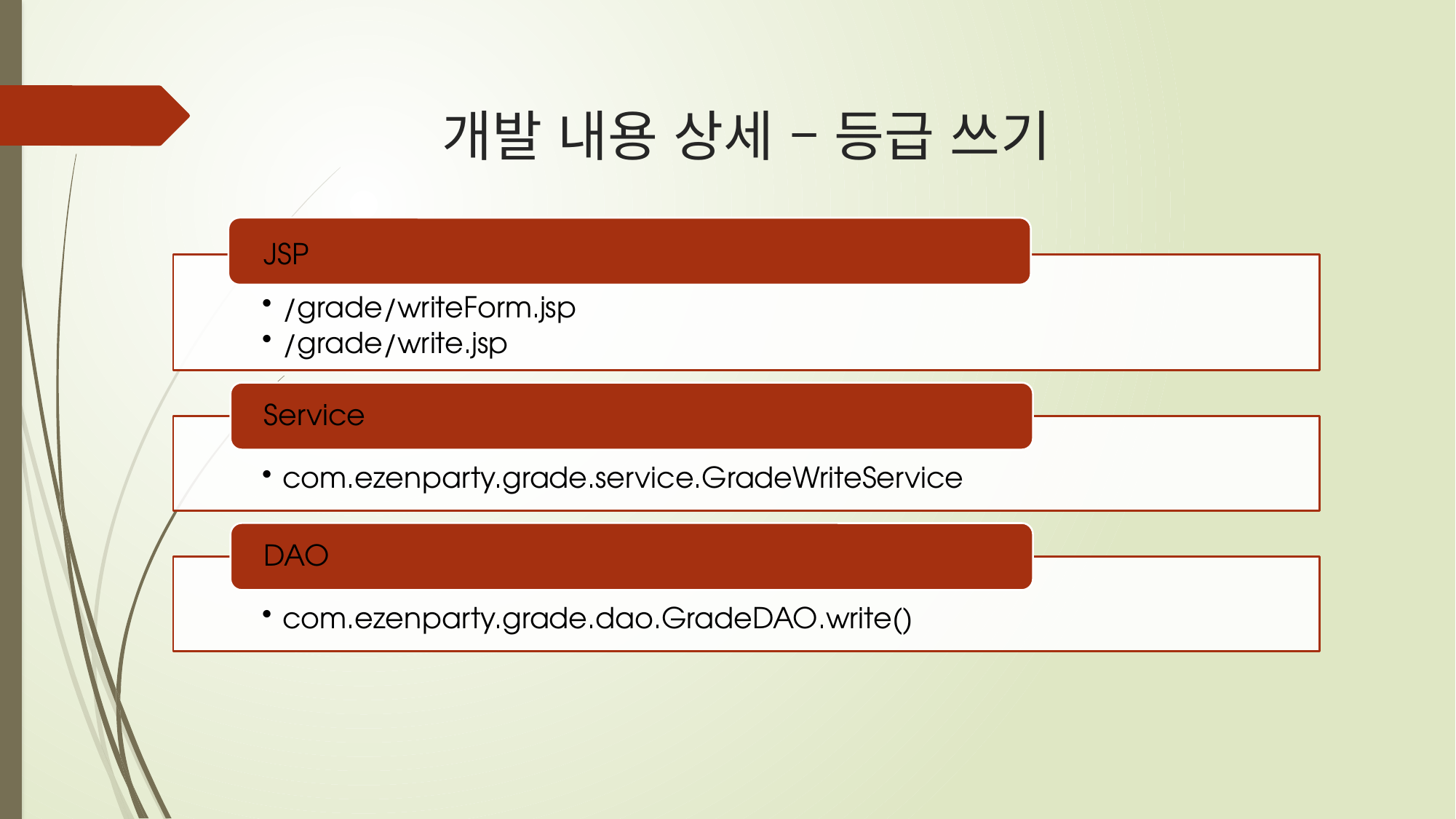

# 개발 내용 상세 – 등급 쓰기

JSP
/grade/writeForm.jsp
/grade/write.jsp

Service

com.ezenparty.grade.service.GradeWriteService

DAO

com.ezenparty.grade.dao.GradeDAO.write()